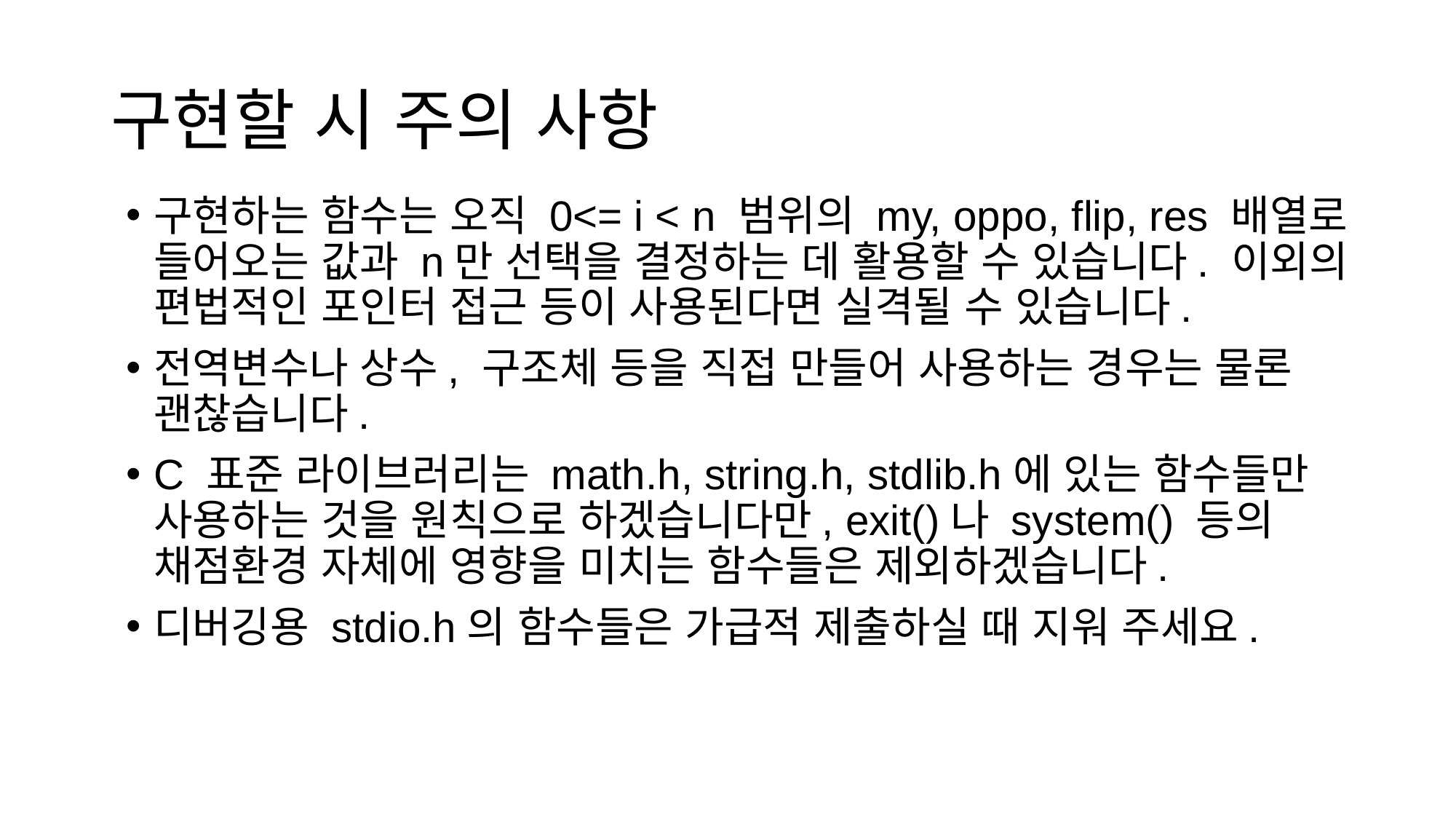

# 구현할 시 주의 사항
구현하는 함수는 오직 0<= i < n 범위의 my, oppo, flip, res 배열로 들어오는 값과 n만 선택을 결정하는 데 활용할 수 있습니다. 이외의 편법적인 포인터 접근 등이 사용된다면 실격될 수 있습니다.
전역변수나 상수, 구조체 등을 직접 만들어 사용하는 경우는 물론 괜찮습니다.
C 표준 라이브러리는 math.h, string.h, stdlib.h에 있는 함수들만 사용하는 것을 원칙으로 하겠습니다만, exit()나 system() 등의 채점환경 자체에 영향을 미치는 함수들은 제외하겠습니다.
디버깅용 stdio.h의 함수들은 가급적 제출하실 때 지워 주세요.